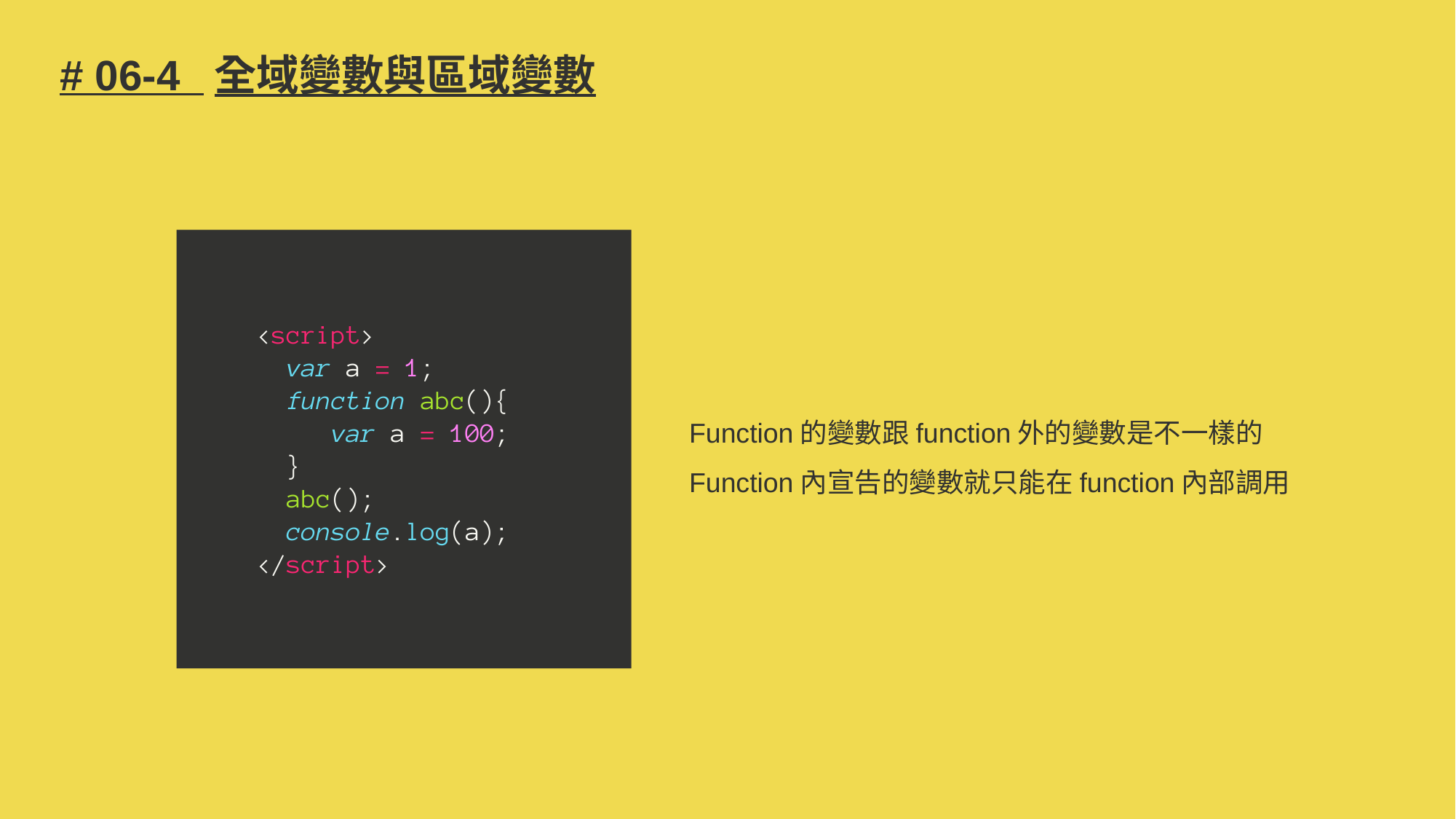

# 06-4  全域變數與區域變數

<script>
  var a = 1;
  function abc(){
     var a = 100;
  }
  abc();
  console.log(a);
</script>
Function的變數跟function外的變數是不一樣的
Function內宣告的變數就只能在function內部調用